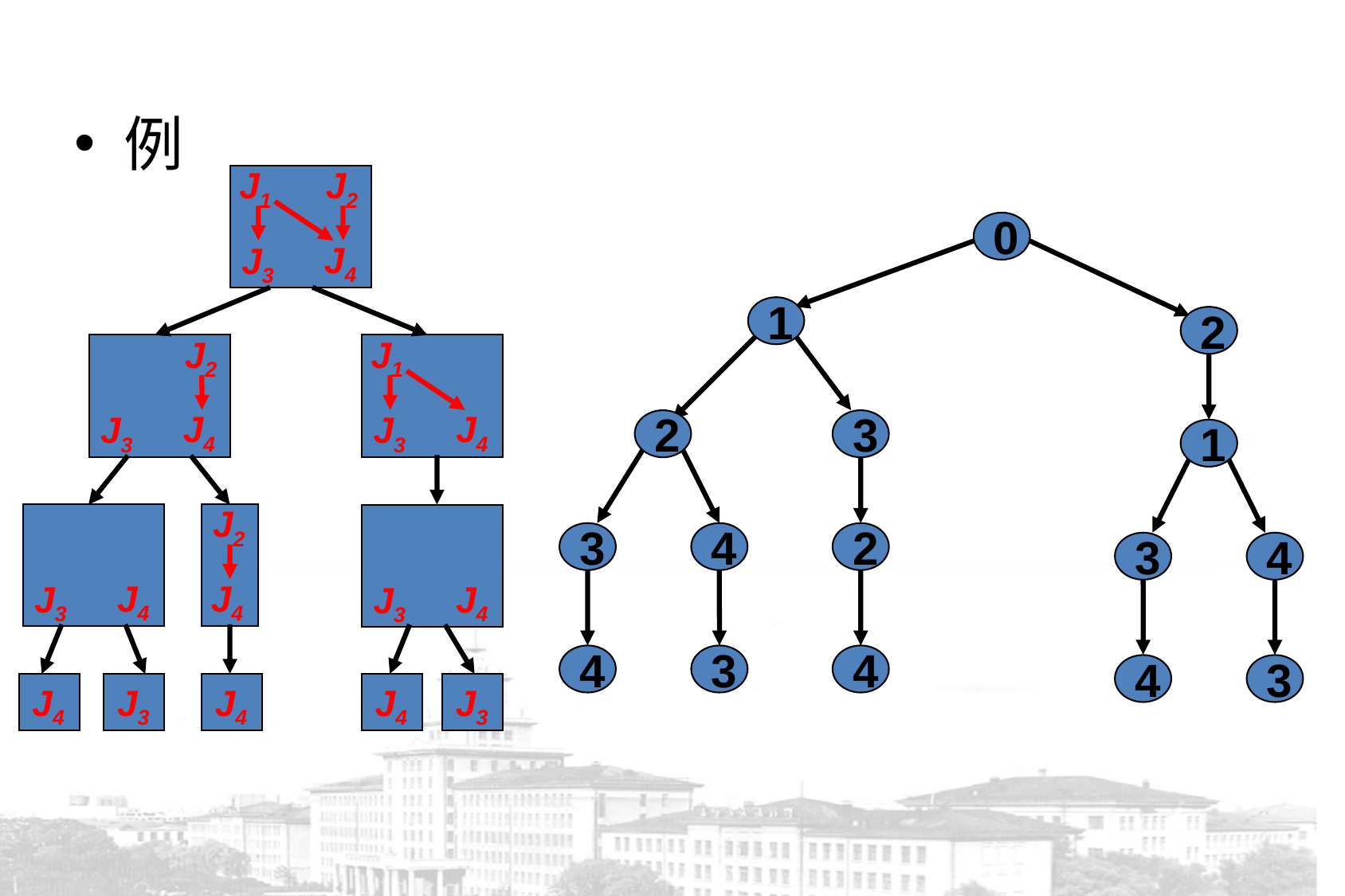

例
J1
J2

J4
J3

0

1
2
J2

J4
J3
J1

J4
J3

2
3
1

J2

J4

J4
J3

J4
J3
3
4
2
3
4

4
3
4
4
3

J4

J3

J4

J4

J3